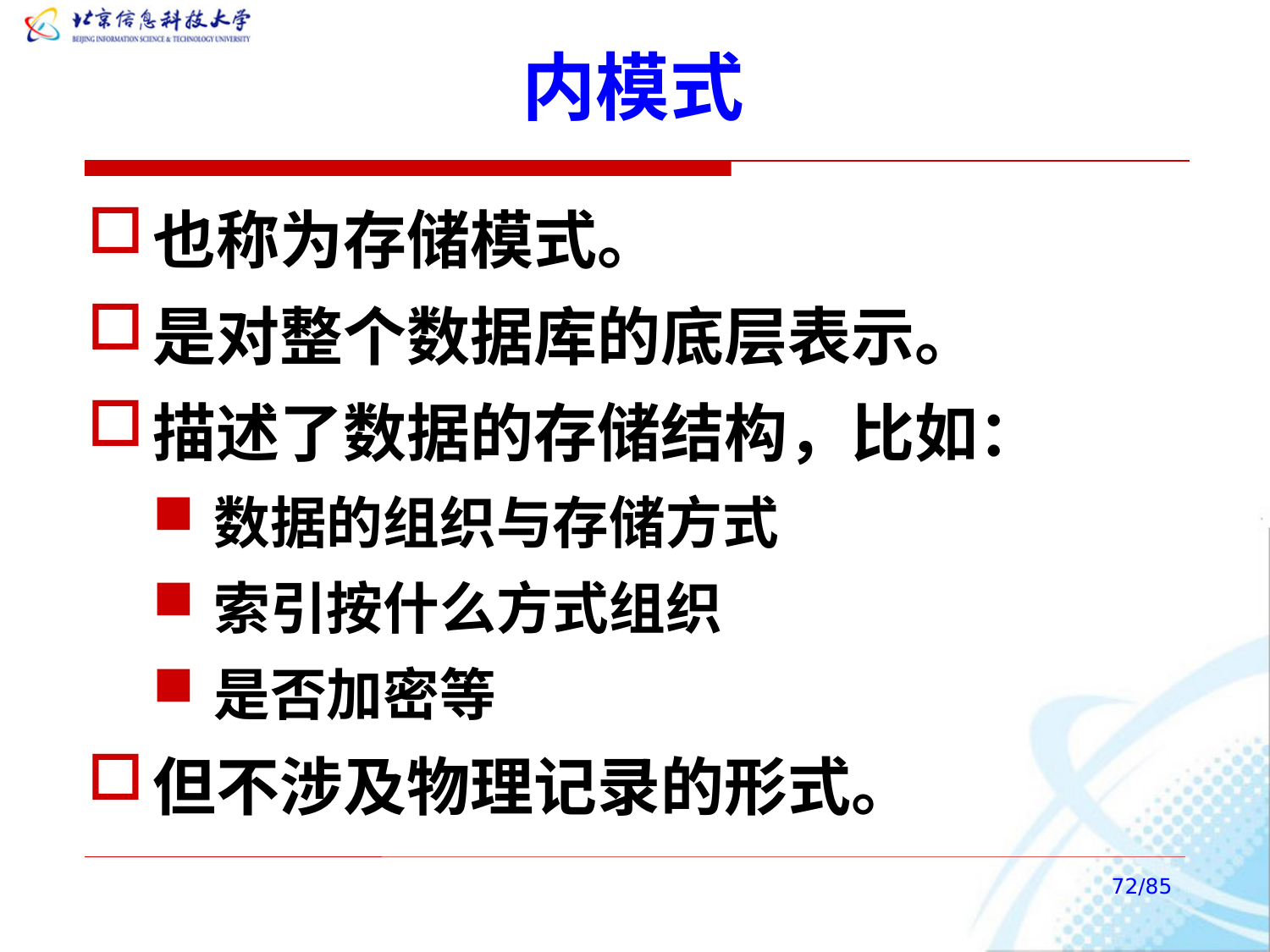

# 内模式
也称为存储模式。
是对整个数据库的底层表示。
描述了数据的存储结构，比如：
数据的组织与存储方式
索引按什么方式组织
是否加密等
但不涉及物理记录的形式。

72/85